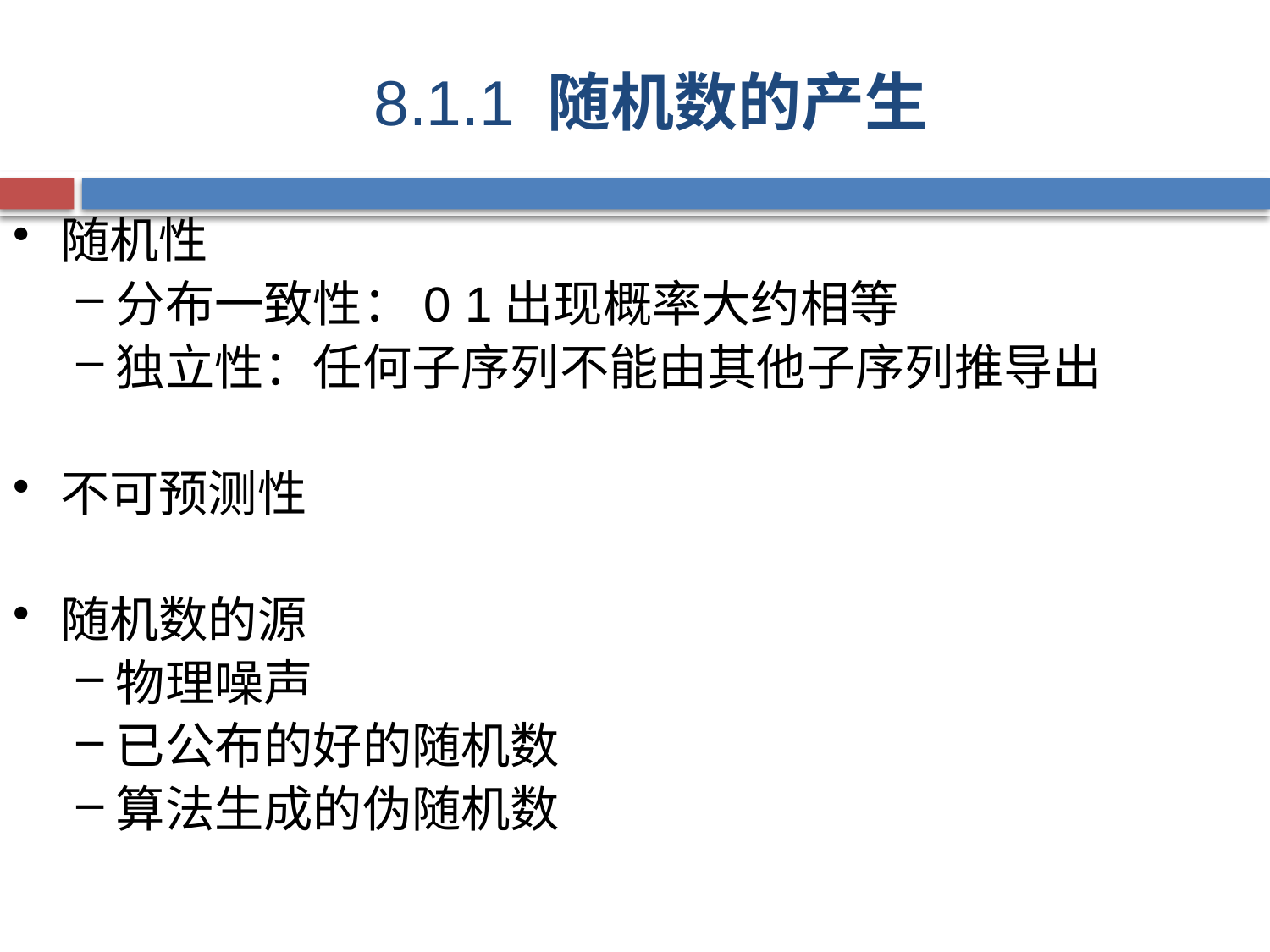

# 8.1.1 随机数的产生

随机性
分布一致性：0 1出现概率大约相等
独立性：任何子序列不能由其他子序列推导出

不可预测性

随机数的源
物理噪声
已公布的好的随机数
算法生成的伪随机数